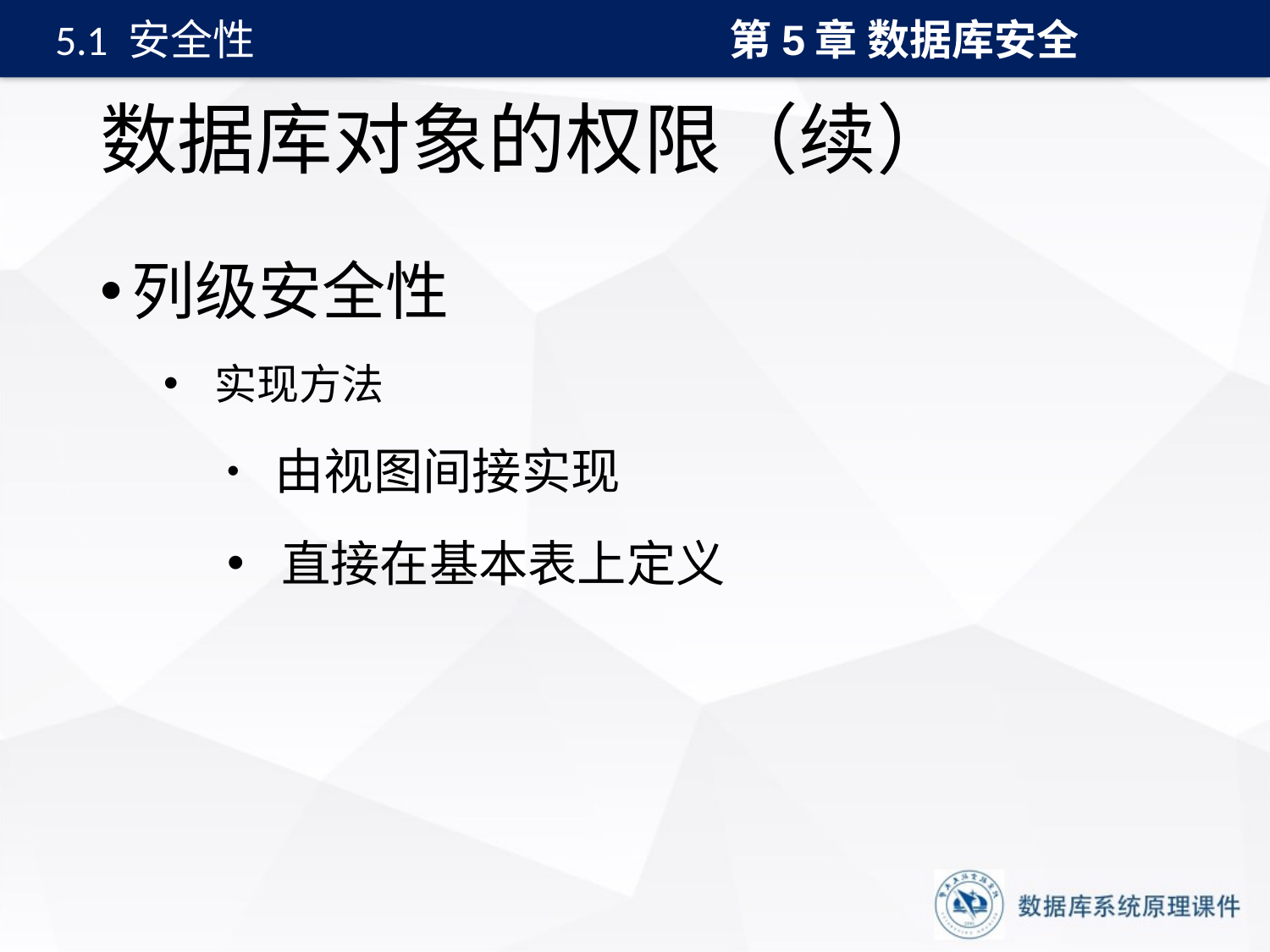

第5章 数据库安全
5.1 安全性
# 数据库对象的权限（续）
列级安全性
 实现方法
 由视图间接实现
 直接在基本表上定义